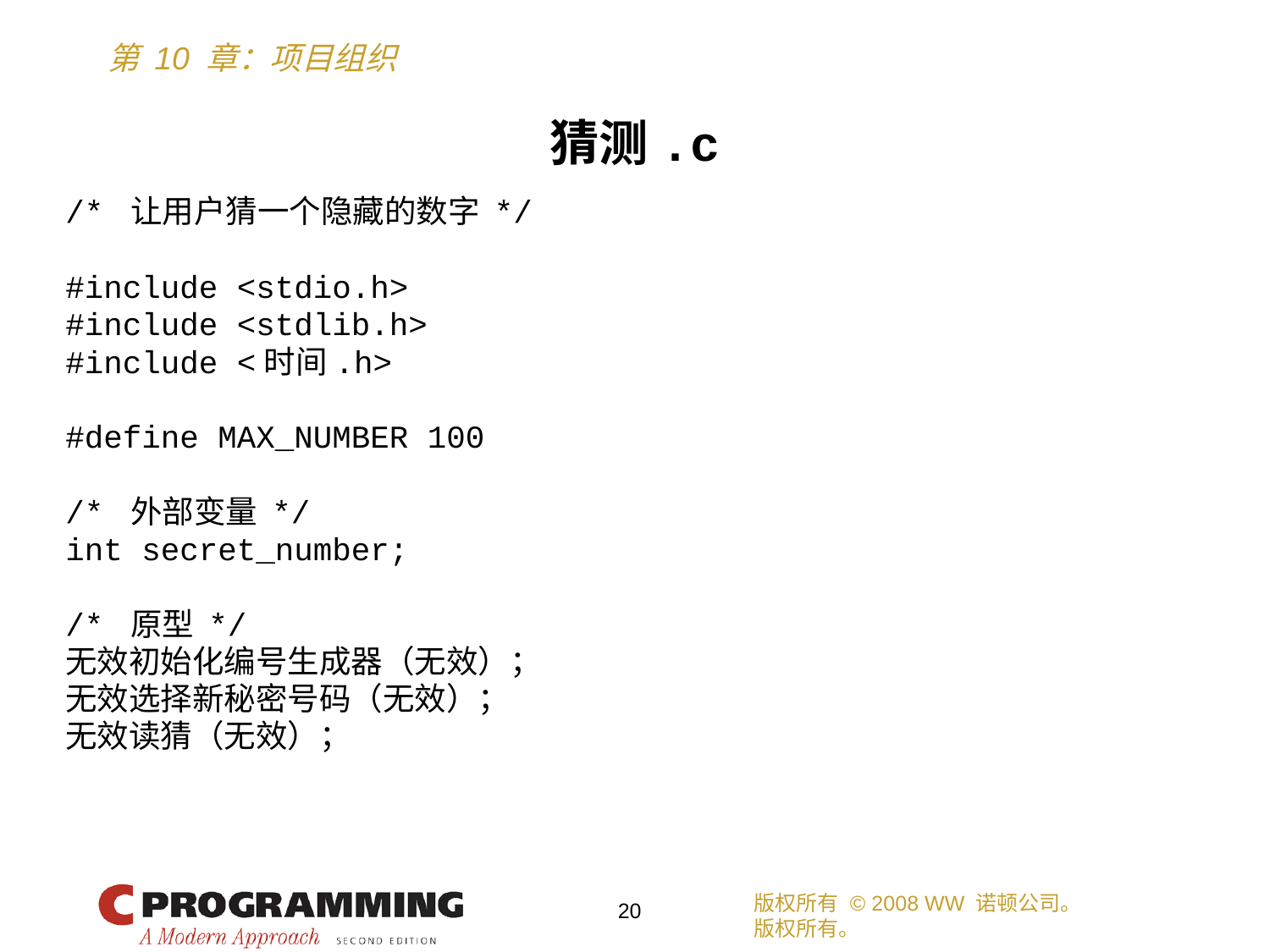

猜测.c

/* 让用户猜一个隐藏的数字 */

#include <stdio.h>
#include <stdlib.h>
#include <时间.h>

#define MAX_NUMBER 100

/* 外部变量 */
int secret_number;

/* 原型 */
无效初始化编号生成器（无效）；
无效选择新秘密号码（无效）；
无效读猜（无效）；
版权所有 © 2008 WW 诺顿公司。
版权所有。
20